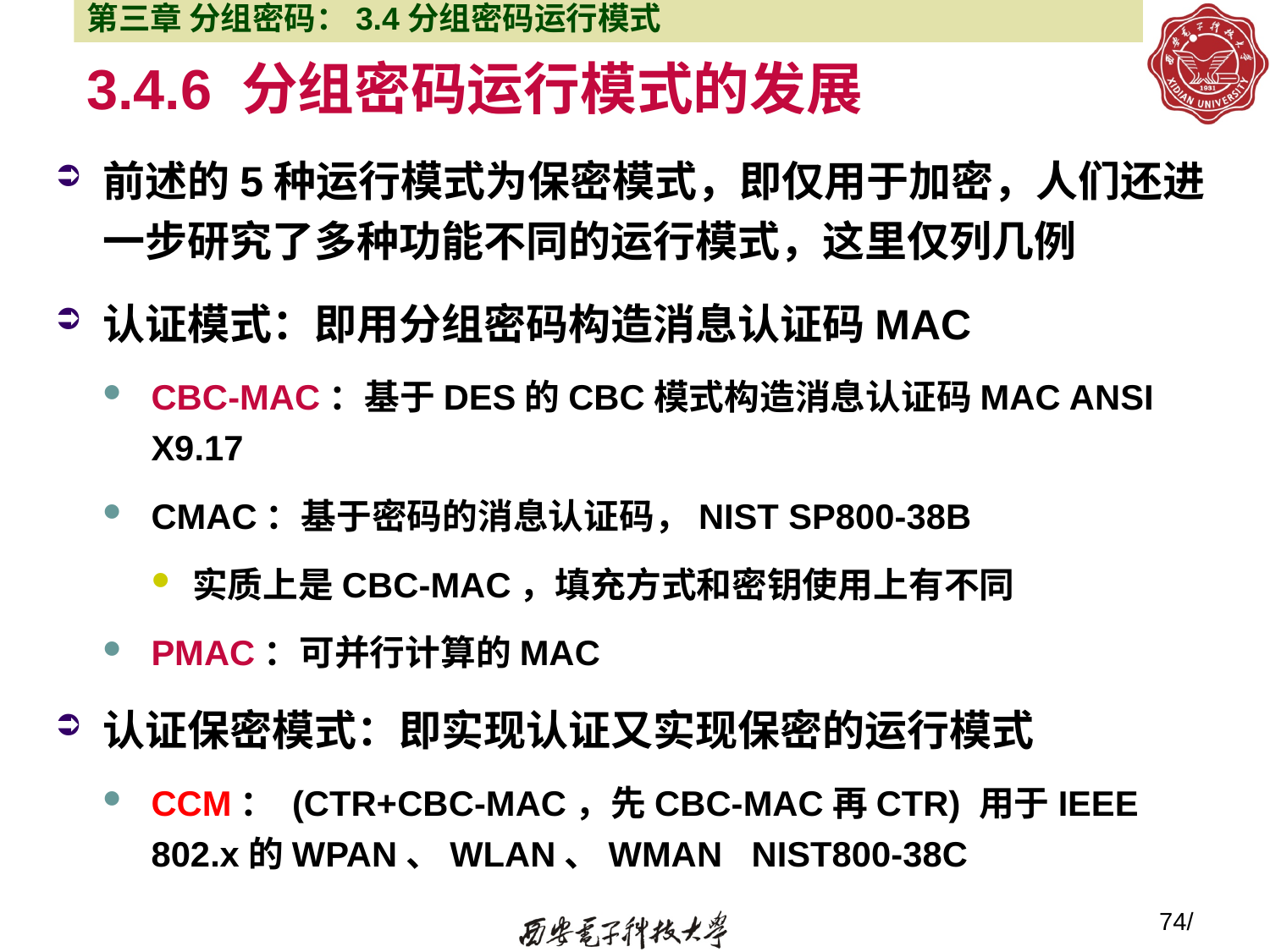

第三章 分组密码：3.4分组密码运行模式
# 3.4.6 分组密码运行模式的发展
前述的5种运行模式为保密模式，即仅用于加密，人们还进一步研究了多种功能不同的运行模式，这里仅列几例
认证模式：即用分组密码构造消息认证码MAC
CBC-MAC：基于DES的CBC模式构造消息认证码MAC ANSI X9.17
CMAC：基于密码的消息认证码，NIST SP800-38B
实质上是CBC-MAC，填充方式和密钥使用上有不同
PMAC：可并行计算的MAC
认证保密模式：即实现认证又实现保密的运行模式
CCM： (CTR+CBC-MAC，先CBC-MAC再CTR) 用于IEEE 802.x的WPAN、WLAN、WMAN   NIST800-38C
74/